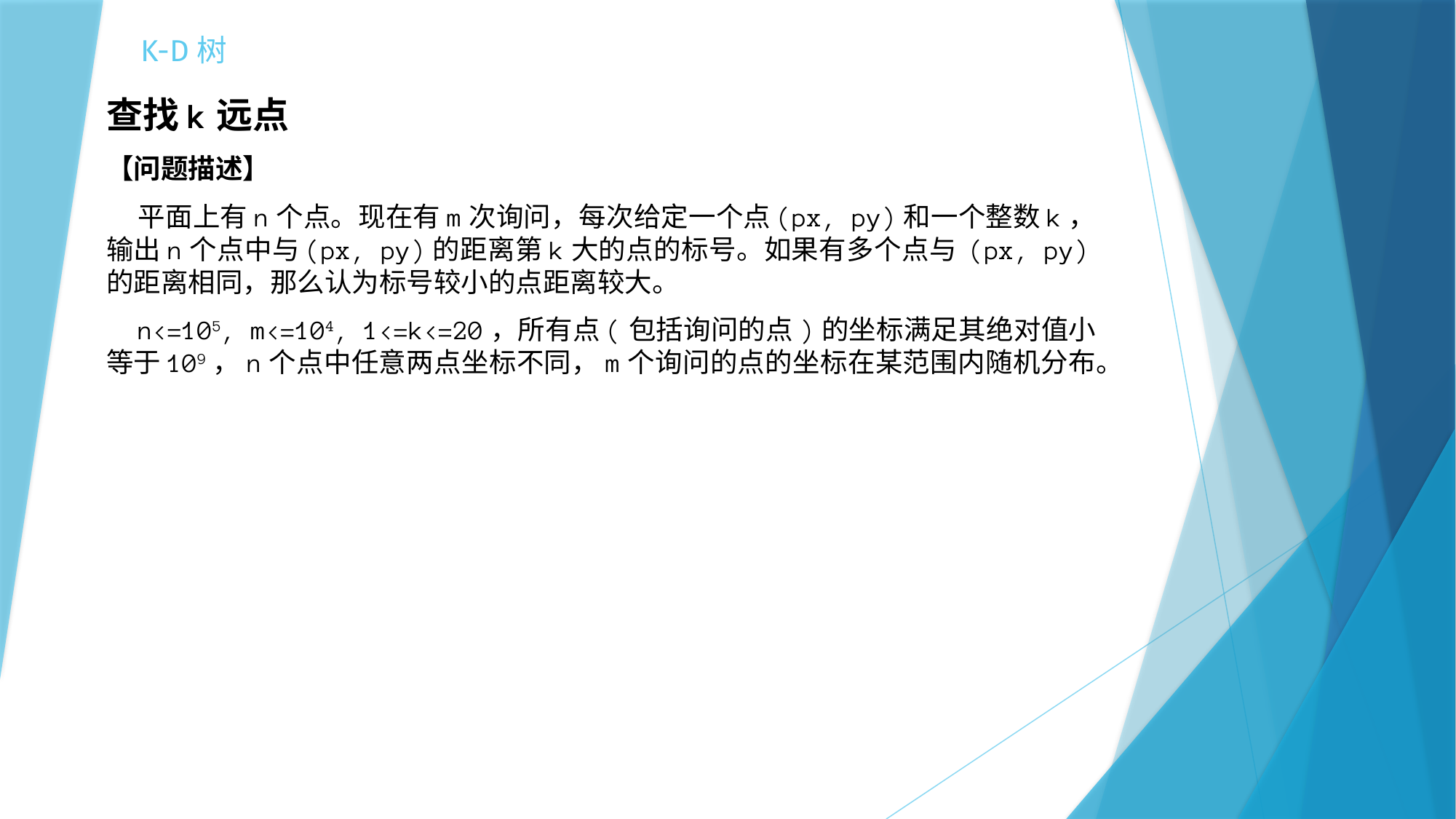

# K-D树
查找k远点
【问题描述】
平面上有n个点。现在有m次询问，每次给定一个点(px, py)和一个整数k，输出n个点中与(px, py)的距离第k大的点的标号。如果有多个点与 (px, py)的距离相同，那么认为标号较小的点距离较大。
n<=105, m<=104, 1<=k<=20，所有点(包括询问的点)的坐标满足其绝对值小等于109，n个点中任意两点坐标不同，m个询问的点的坐标在某范围内随机分布。